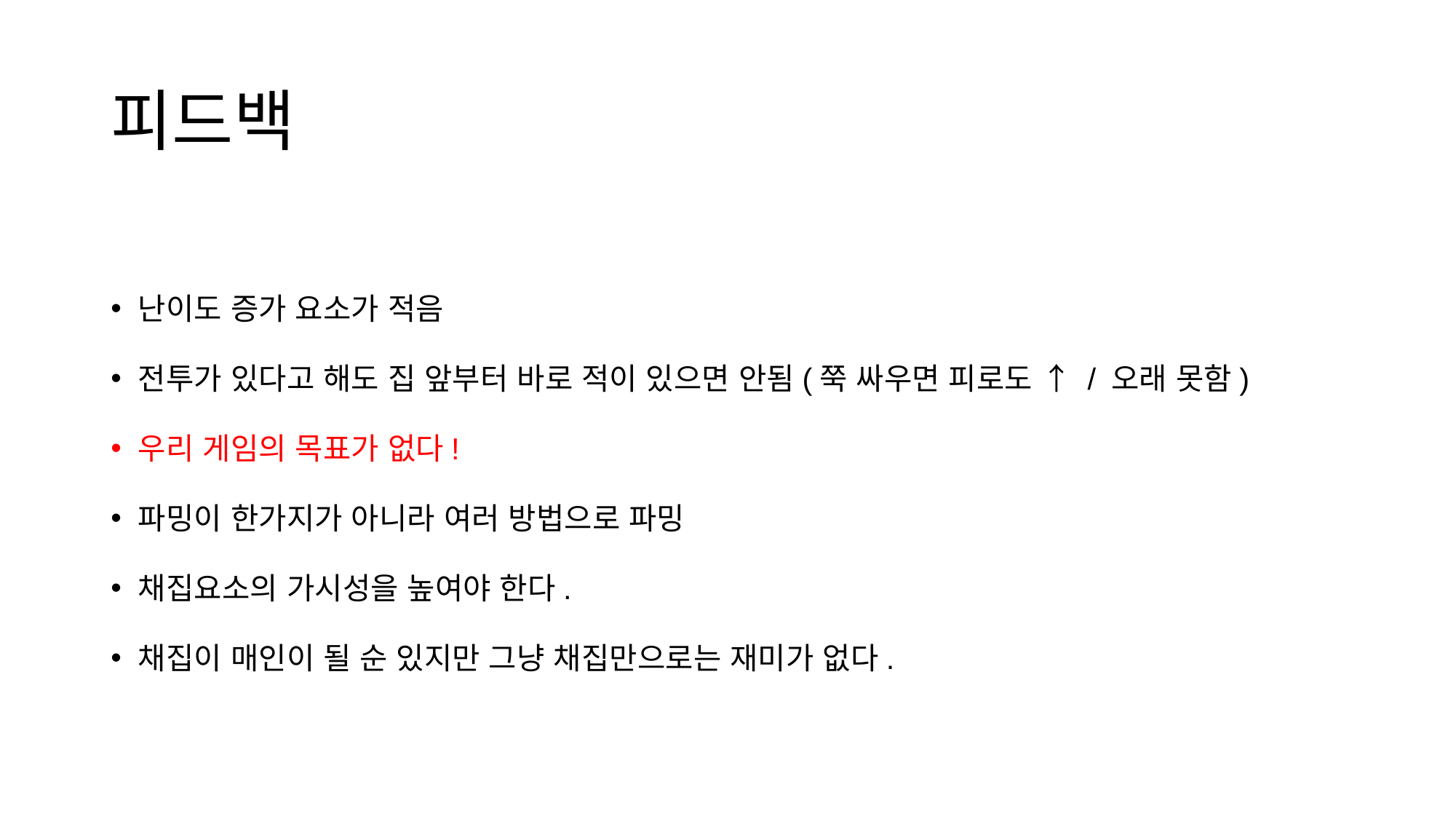

# 피드백

난이도 증가 요소가 적음
전투가 있다고 해도 집 앞부터 바로 적이 있으면 안됨(쭉 싸우면 피로도 ↑ / 오래 못함)
우리 게임의 목표가 없다!
파밍이 한가지가 아니라 여러 방법으로 파밍
채집요소의 가시성을 높여야 한다.
채집이 매인이 될 순 있지만 그냥 채집만으로는 재미가 없다.